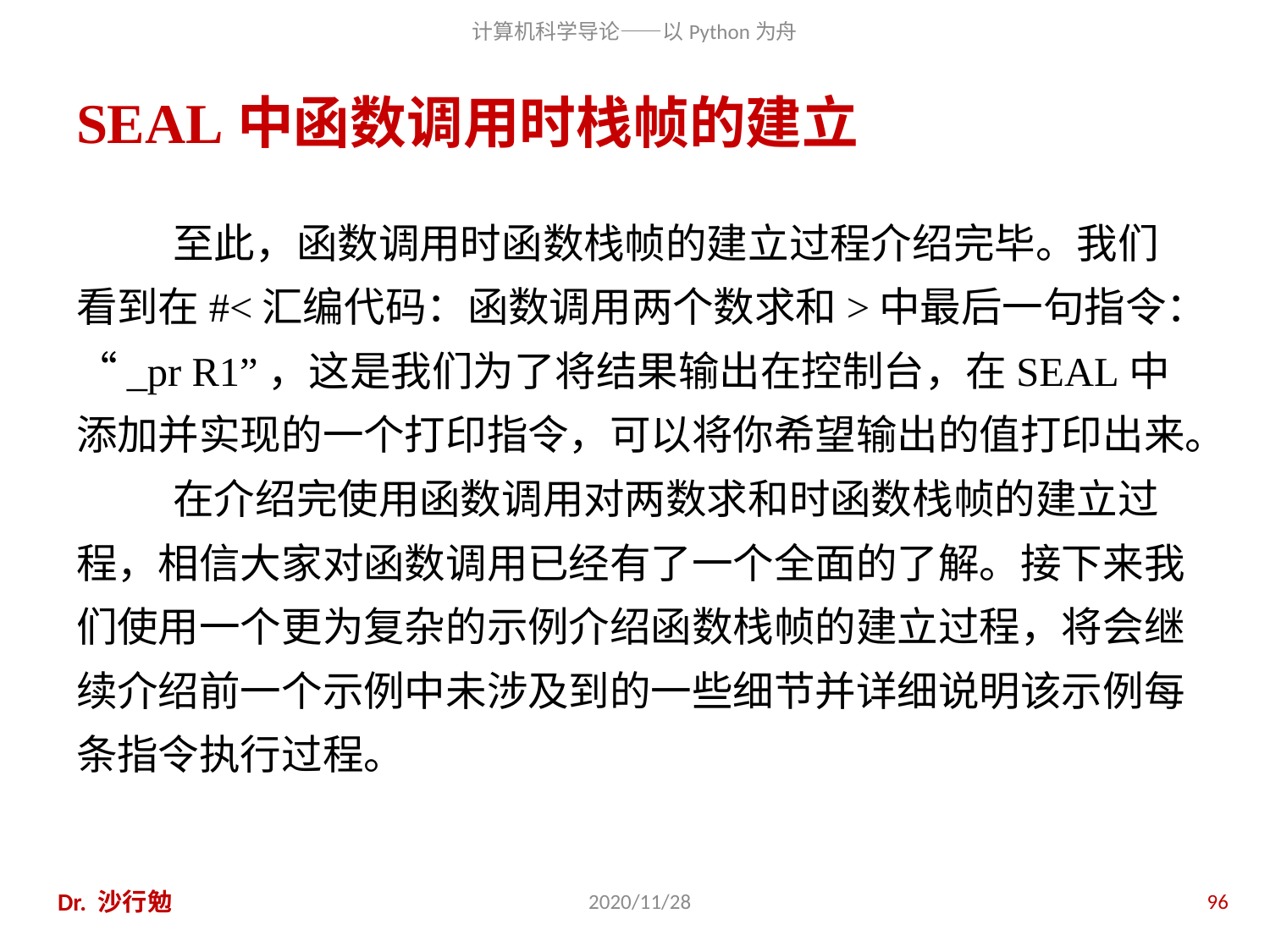

# SEAL中函数调用时栈帧的建立
至此，函数调用时函数栈帧的建立过程介绍完毕。我们看到在#<汇编代码：函数调用两个数求和>中最后一句指令：“_pr R1”，这是我们为了将结果输出在控制台，在SEAL中添加并实现的一个打印指令，可以将你希望输出的值打印出来。
在介绍完使用函数调用对两数求和时函数栈帧的建立过程，相信大家对函数调用已经有了一个全面的了解。接下来我们使用一个更为复杂的示例介绍函数栈帧的建立过程，将会继续介绍前一个示例中未涉及到的一些细节并详细说明该示例每条指令执行过程。
Dr. 沙行勉
2020/11/28
96